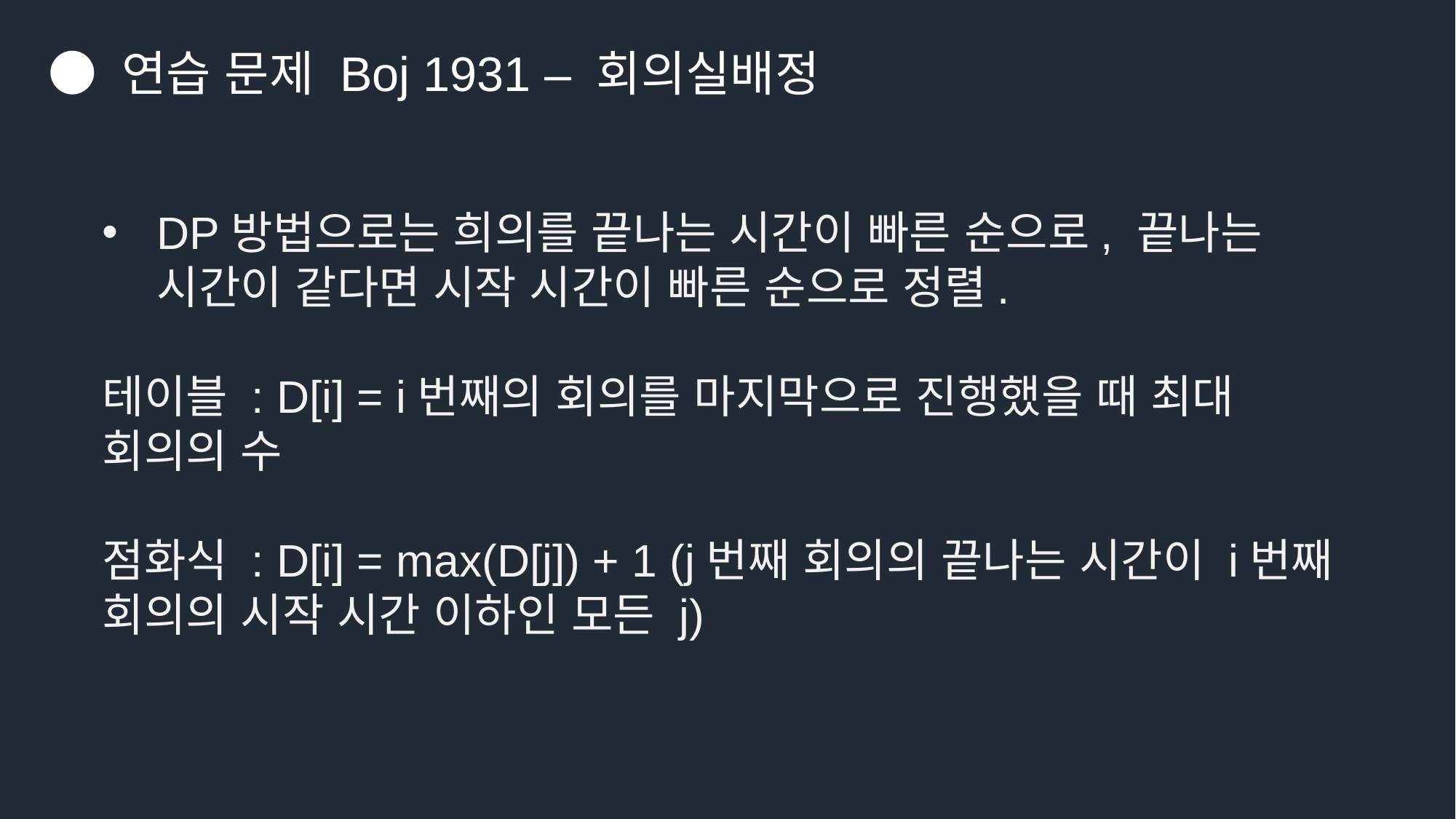

● 연습 문제 Boj 1931 – 회의실배정
DP방법으로는 희의를 끝나는 시간이 빠른 순으로, 끝나는 시간이 같다면 시작 시간이 빠른 순으로 정렬.

테이블 : D[i] = i번째의 회의를 마지막으로 진행했을 때 최대 회의의 수

점화식 : D[i] = max(D[j]) + 1 (j번째 회의의 끝나는 시간이 i번째 회의의 시작 시간 이하인 모든 j)